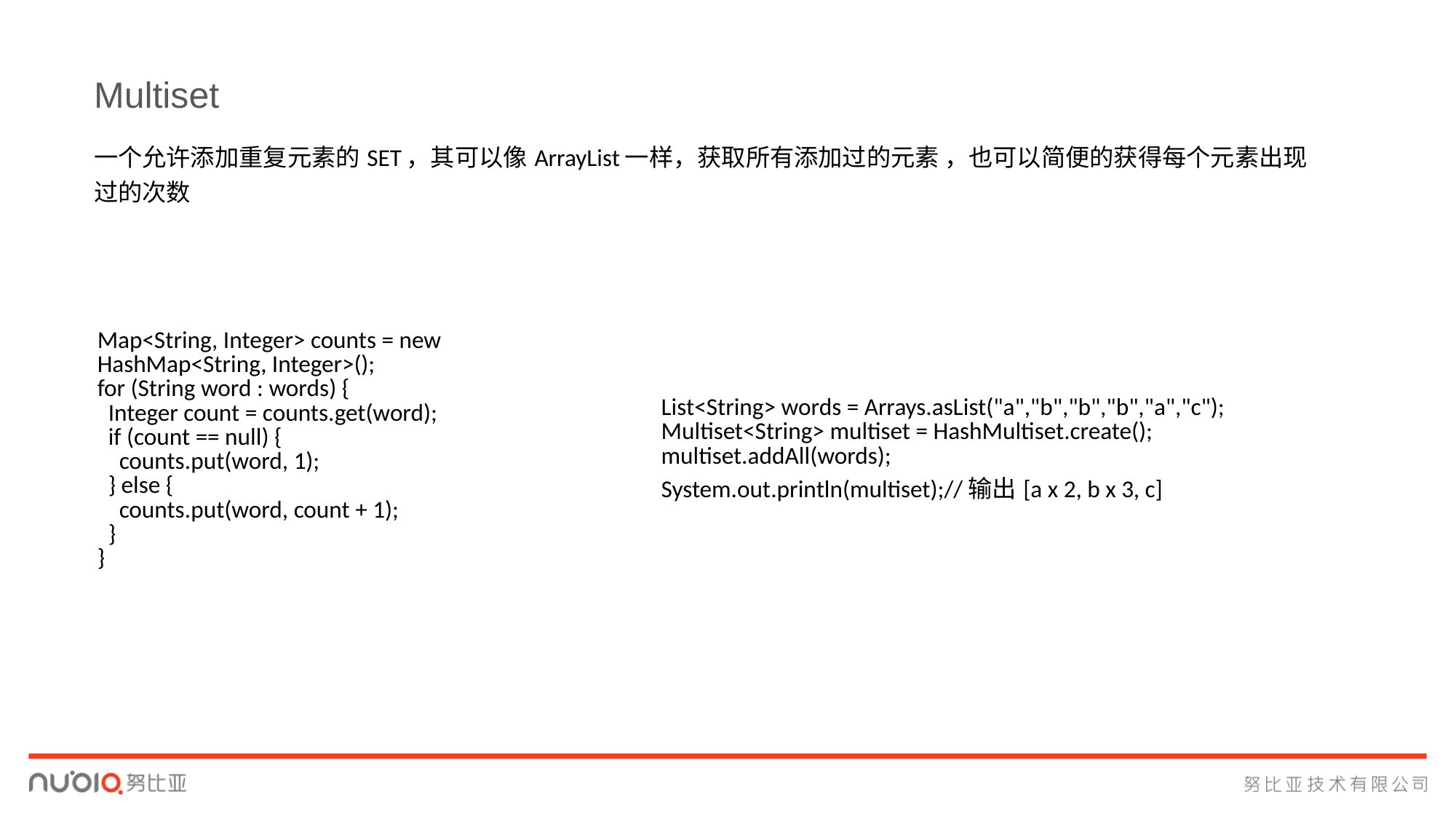

Multiset

一个允许添加重复元素的SET，其可以像ArrayList一样，获取所有添加过的元素 ，也可以简便的获得每个元素出现过的次数
Map<String, Integer> counts = new HashMap<String, Integer>();
for (String word : words) {
  Integer count = counts.get(word);
  if (count == null) {
    counts.put(word, 1);
  } else {
    counts.put(word, count + 1);
  }
}
List<String> words = Arrays.asList("a","b","b","b","a","c");
Multiset<String> multiset = HashMultiset.create();
multiset.addAll(words);
System.out.println(multiset);//输出[a x 2, b x 3, c]